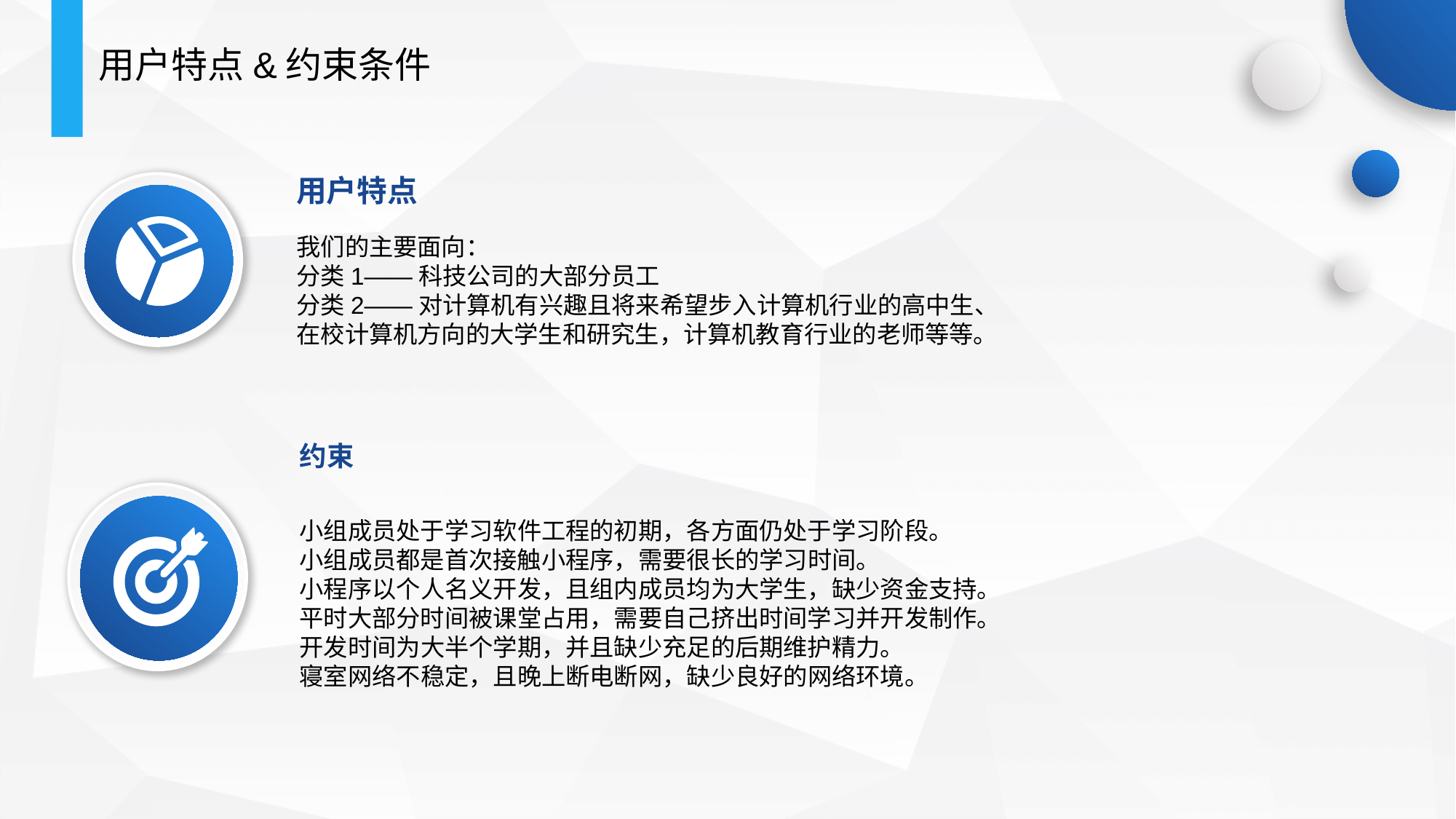

用户特点&约束条件

用户特点

我们的主要面向：
分类1——科技公司的大部分员工
分类2——对计算机有兴趣且将来希望步入计算机行业的高中生、在校计算机方向的大学生和研究生，计算机教育行业的老师等等。

约束

小组成员处于学习软件工程的初期，各方面仍处于学习阶段。
小组成员都是首次接触小程序，需要很长的学习时间。
小程序以个人名义开发，且组内成员均为大学生，缺少资金支持。
平时大部分时间被课堂占用，需要自己挤出时间学习并开发制作。
开发时间为大半个学期，并且缺少充足的后期维护精力。
寝室网络不稳定，且晚上断电断网，缺少良好的网络环境。